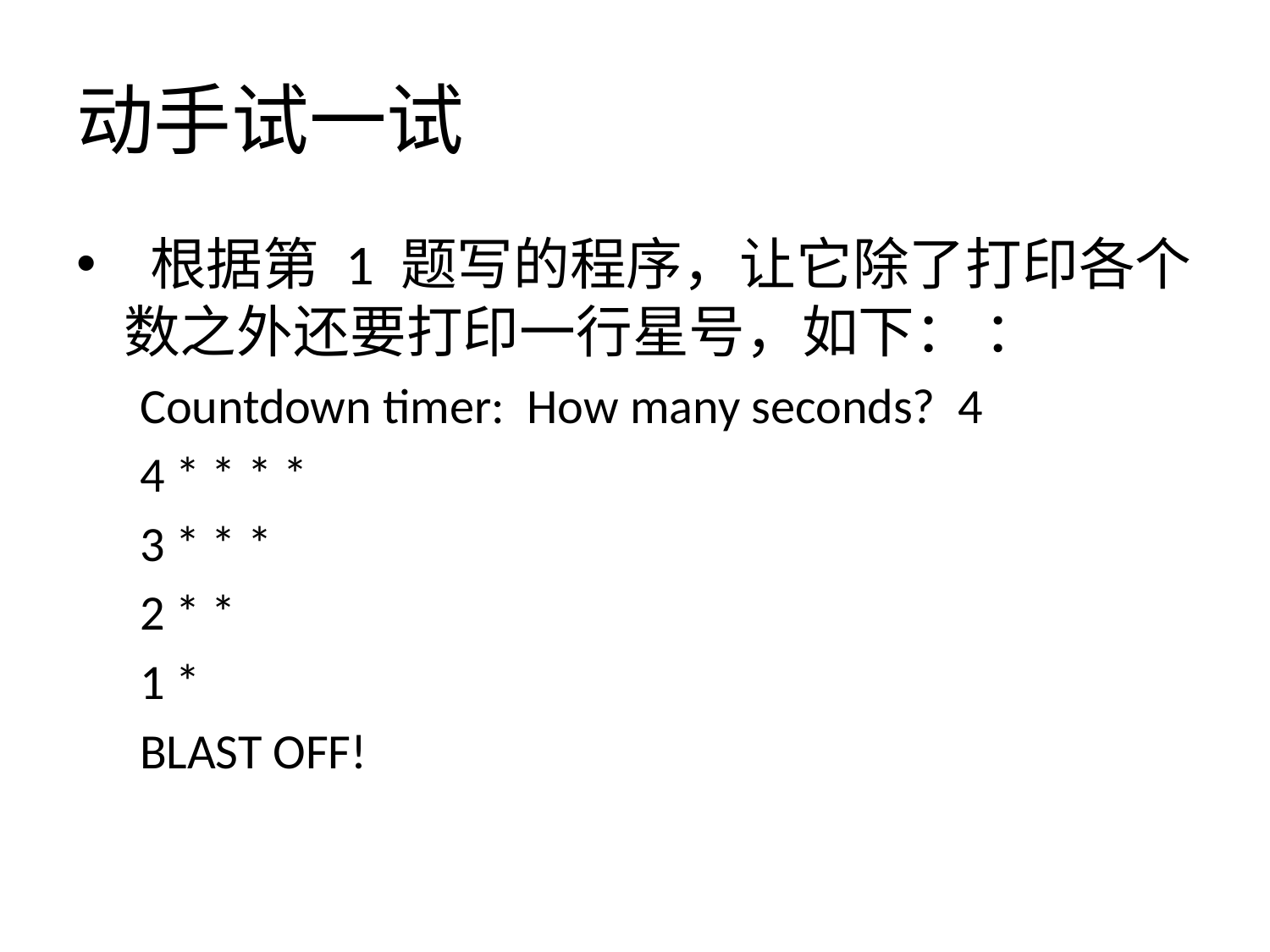

# 动手试一试
 根据第 1 题写的程序，让它除了打印各个数之外还要打印一行星号，如下： ：
Countdown timer:  How many seconds?  4
4 * * * *
3 * * *
2 * *
1 *
BLAST OFF!